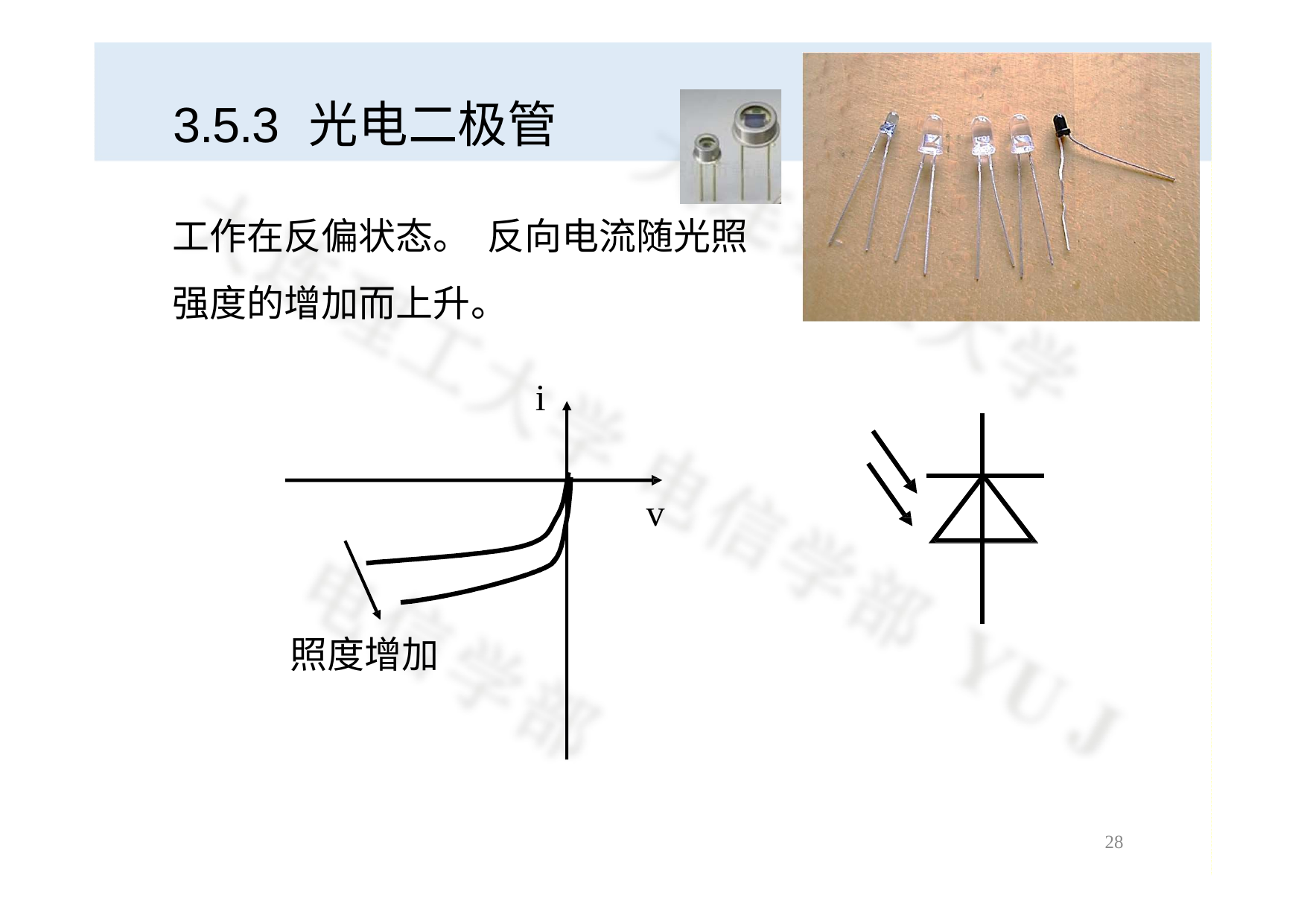

# 3.5.3 光电二极管
工作在反偏状态。  反向电流随光照强度的增加而上升。

i

v

照度增加

28